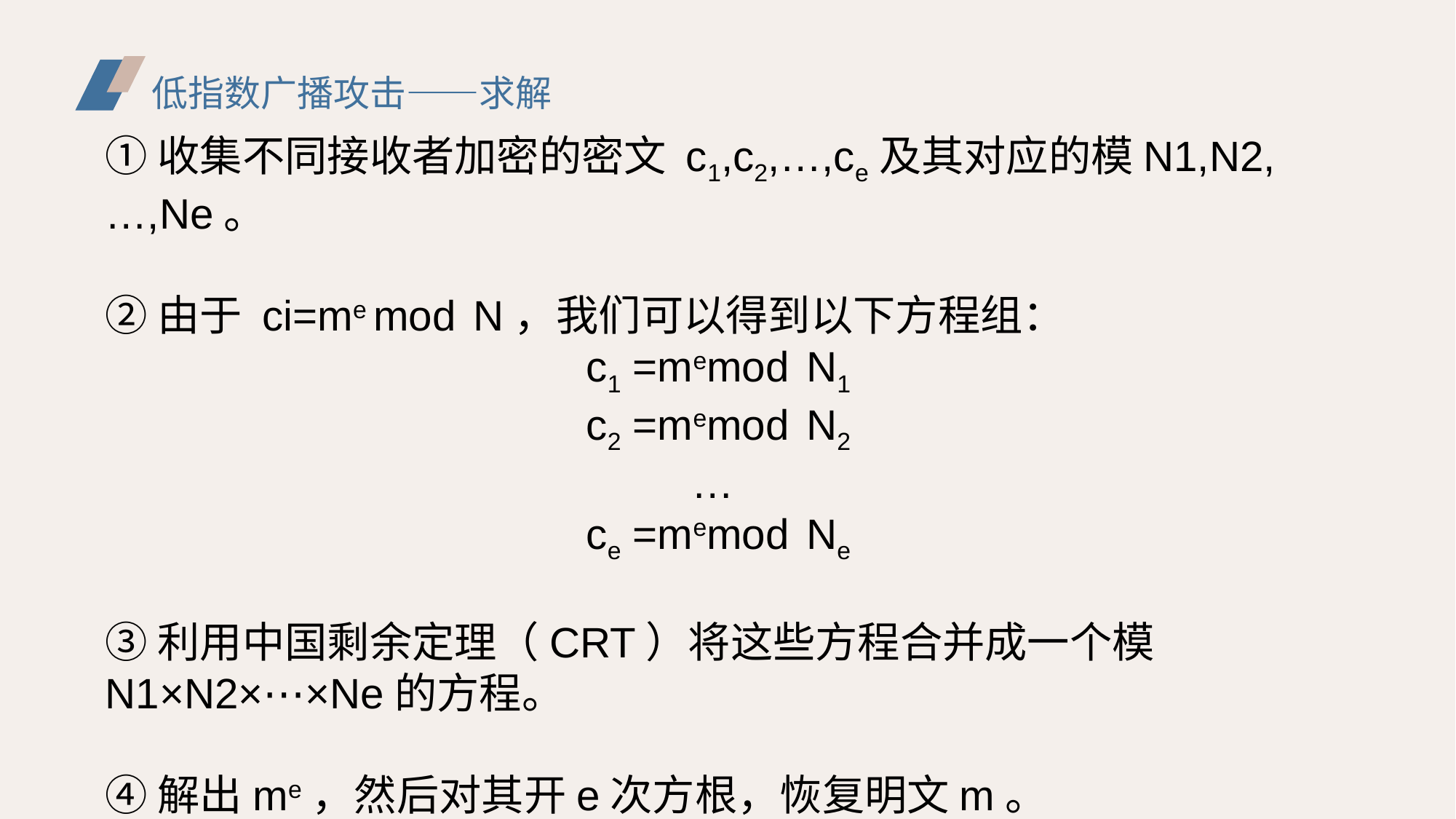

低指数广播攻击——求解

①收集不同接收者加密的密文 c1,c2,…,ce及其对应的模N1,N2,…,Ne。

②由于 ci=me mod  N，我们可以得到以下方程组：
c1 =memod  N1
c2 =memod  N2
…
ce =memod  Ne

③利用中国剩余定理（CRT）将这些方程合并成一个模N1×N2×⋯×Ne的方程。

④解出me，然后对其开e次方根，恢复明文m。